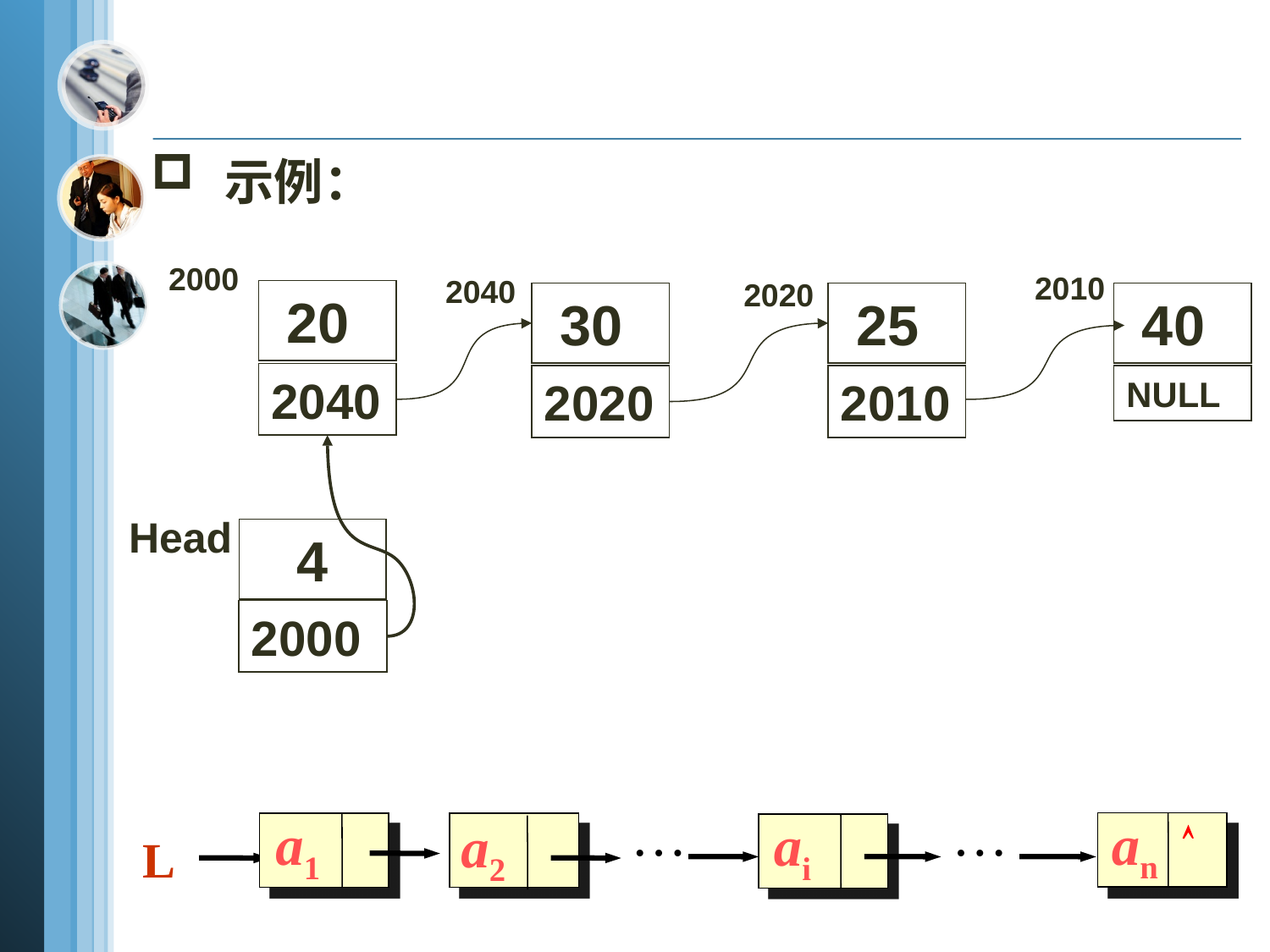

示例：
2000
2010
2040
2020
 20
 30
 25
 40
2040
2020
2010
NULL
Head
4
2000
…
…
an
a1
ai
a2

∧

L